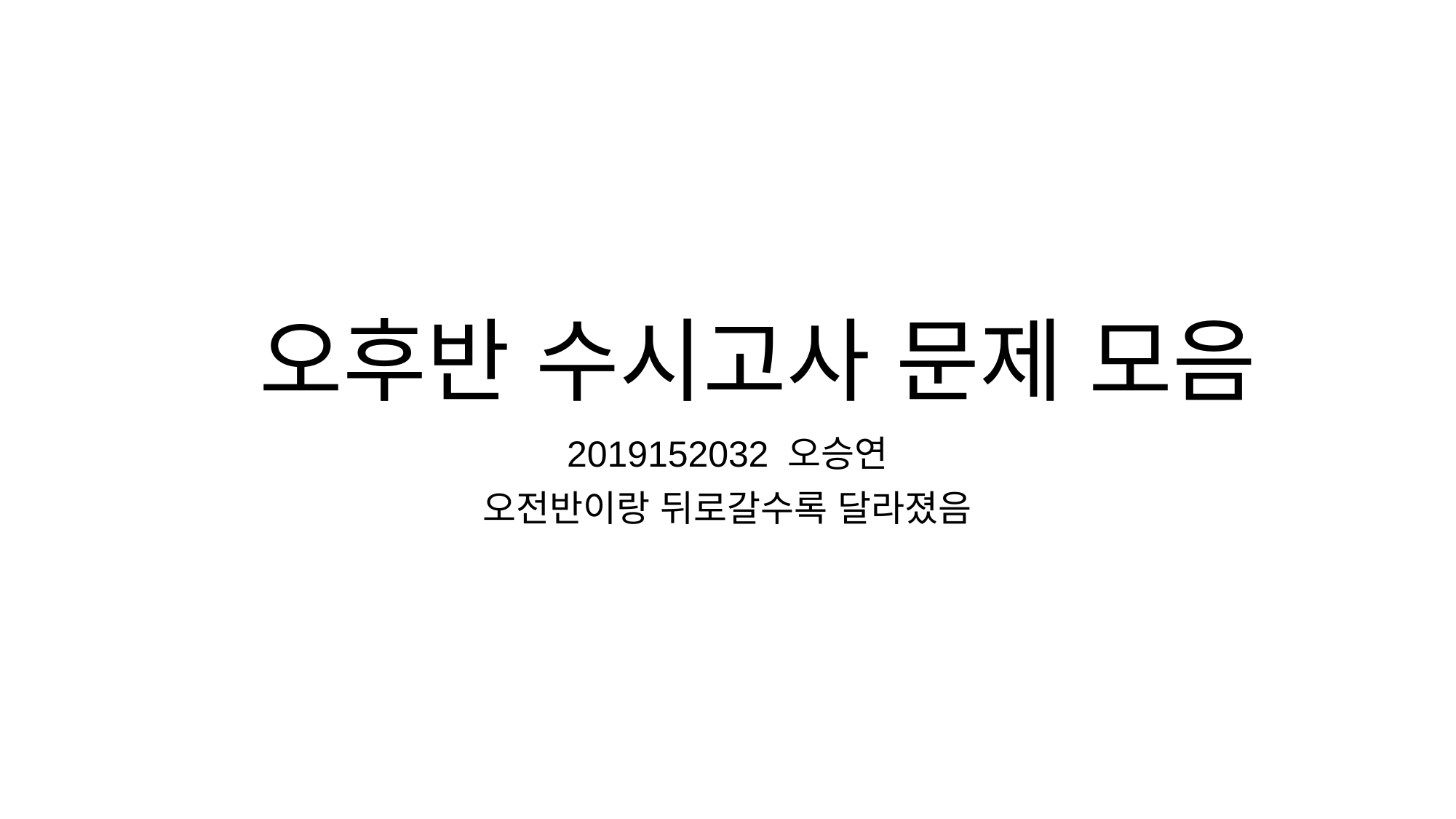

# 오후반 수시고사 문제 모음
2019152032 오승연
오전반이랑 뒤로갈수록 달라졌음